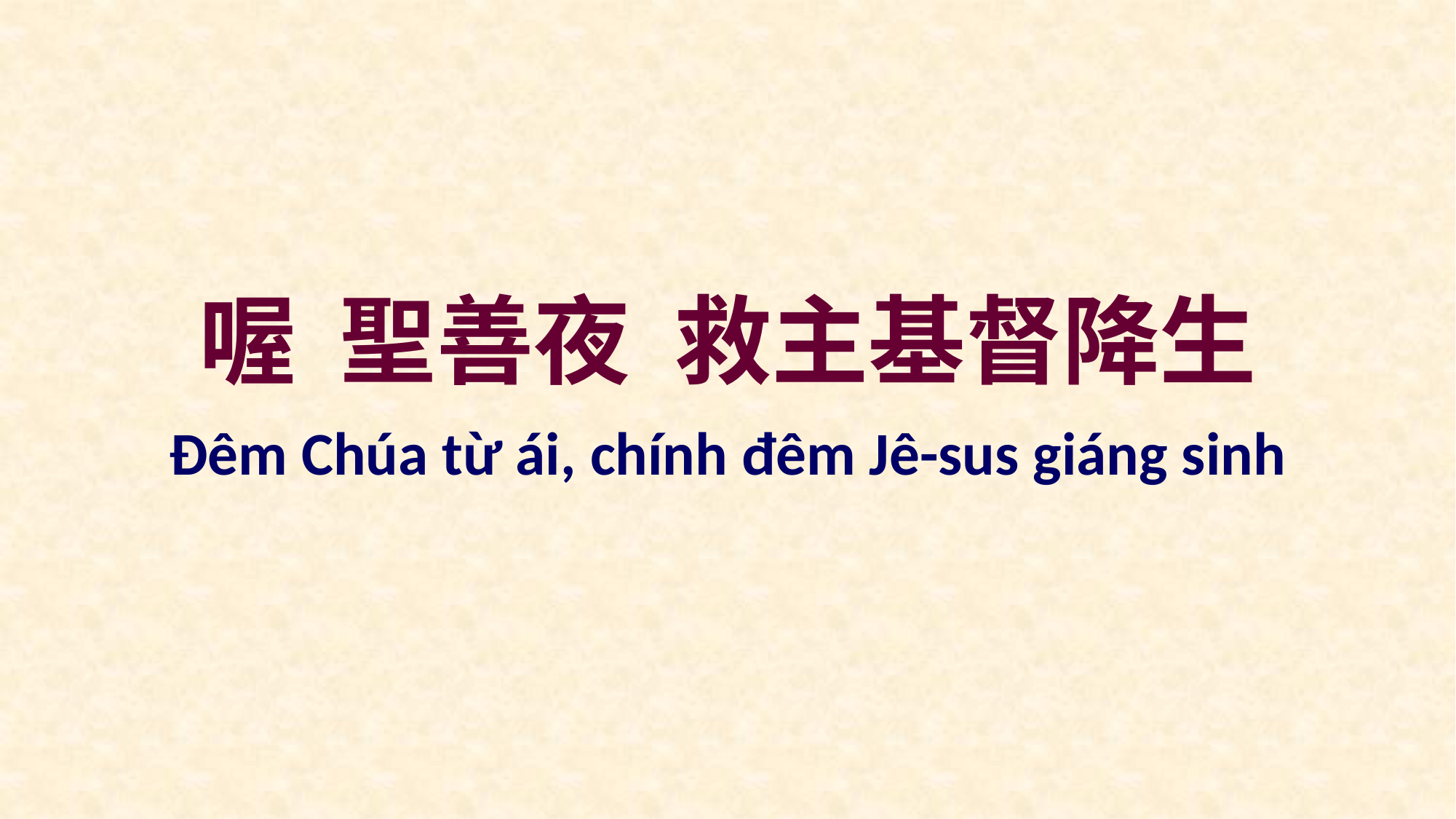

喔  聖善夜  救主基督降生
Ðêm Chúa từ ái, chính đêm Jê-sus giáng sinh